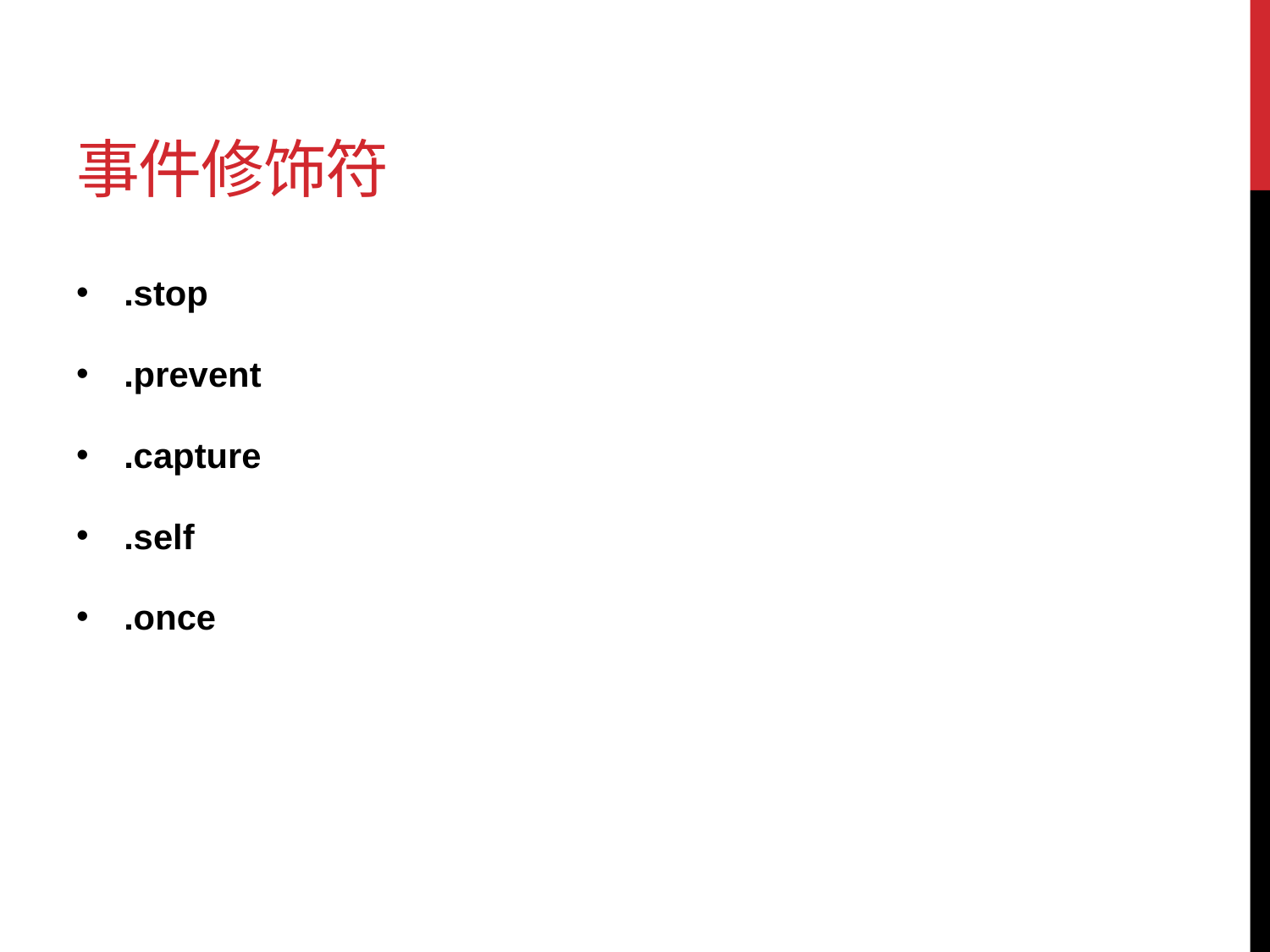

# 事件修饰符
.stop
.prevent
.capture
.self
.once